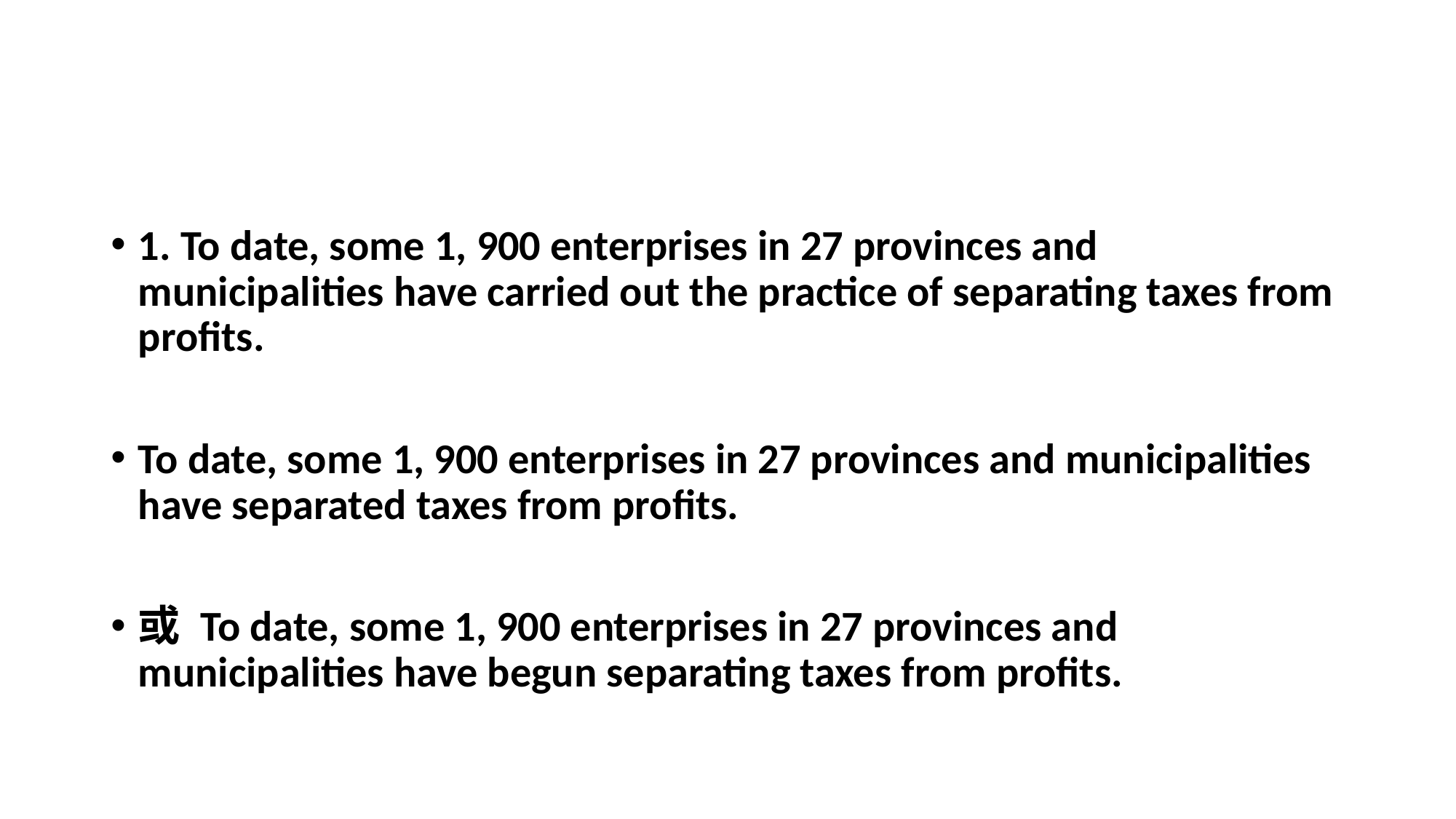

#
1. To date, some 1, 900 enterprises in 27 provinces and municipalities have carried out the practice of separating taxes from profits.

To date, some 1, 900 enterprises in 27 provinces and municipalities have separated taxes from profits.

或 To date, some 1, 900 enterprises in 27 provinces and municipalities have begun separating taxes from profits.